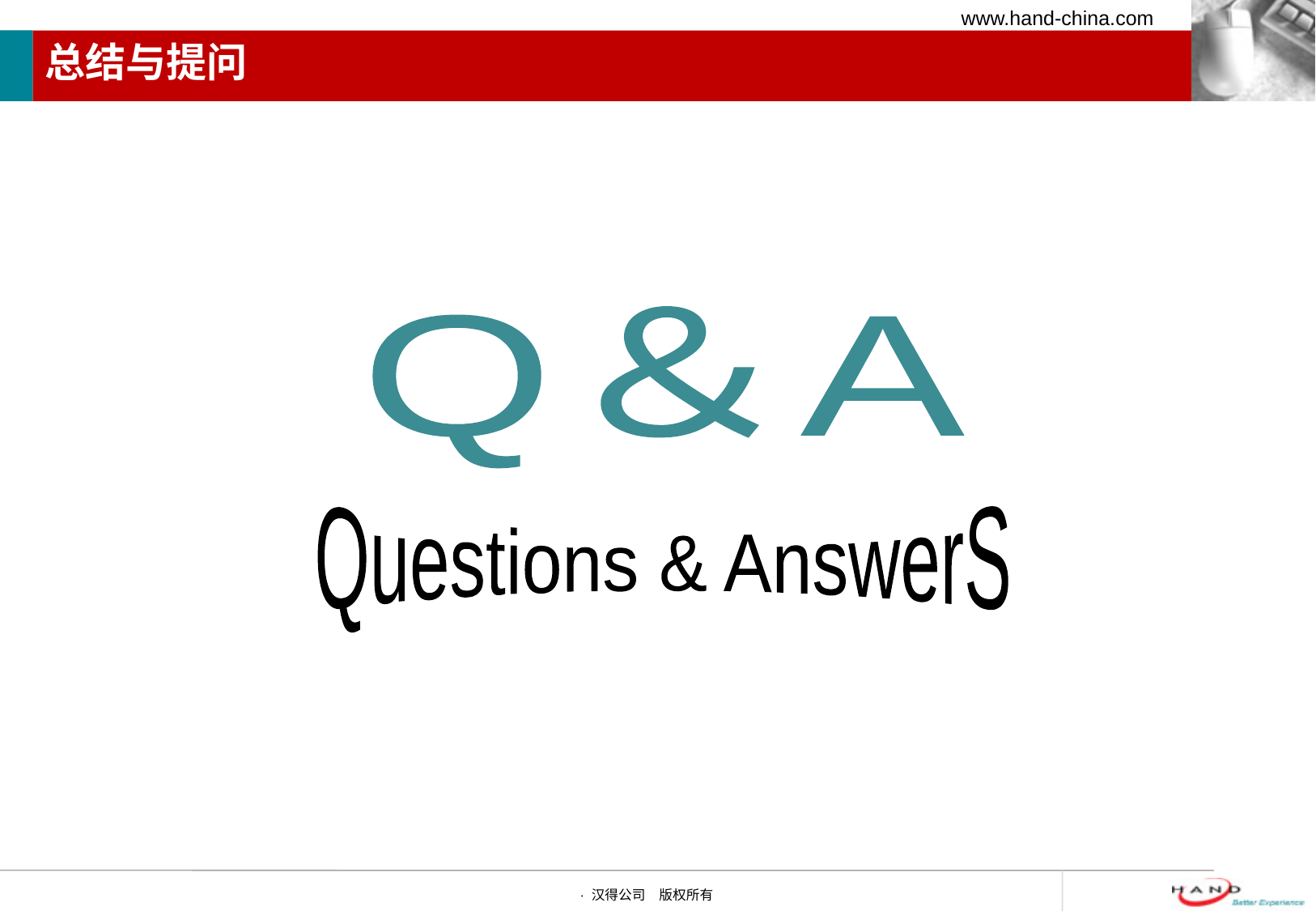

# 总结与提问
Q＆A
Questions & AnswerS
20